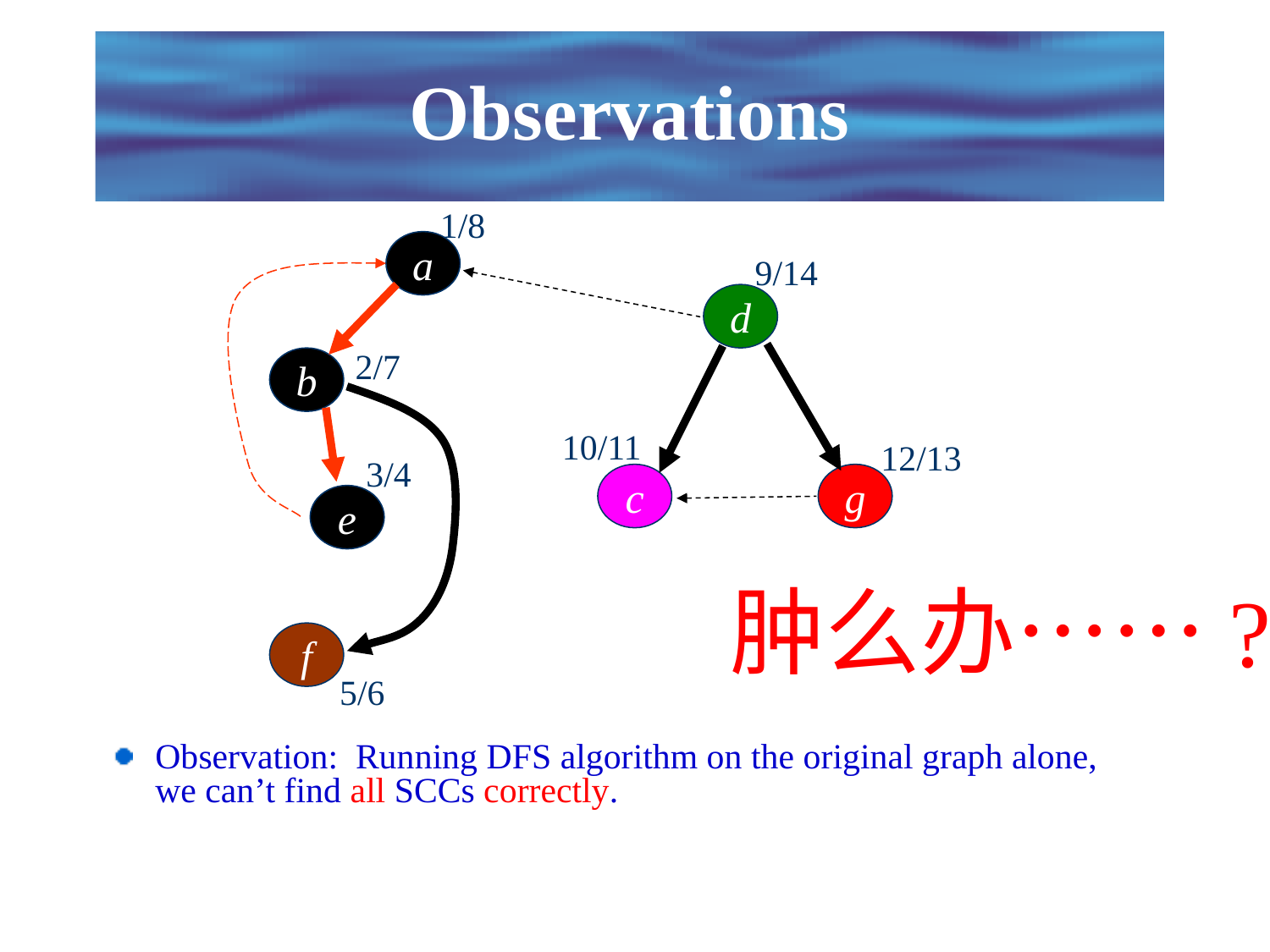

# Observations
1/8
a
9/14

d
2/7

b

10/11
12/13
3/4
c
g
e

肿么办……?
f
5/6
Observation:  Running DFS algorithm on the original graph alone, we can’t find all SCCs correctly.